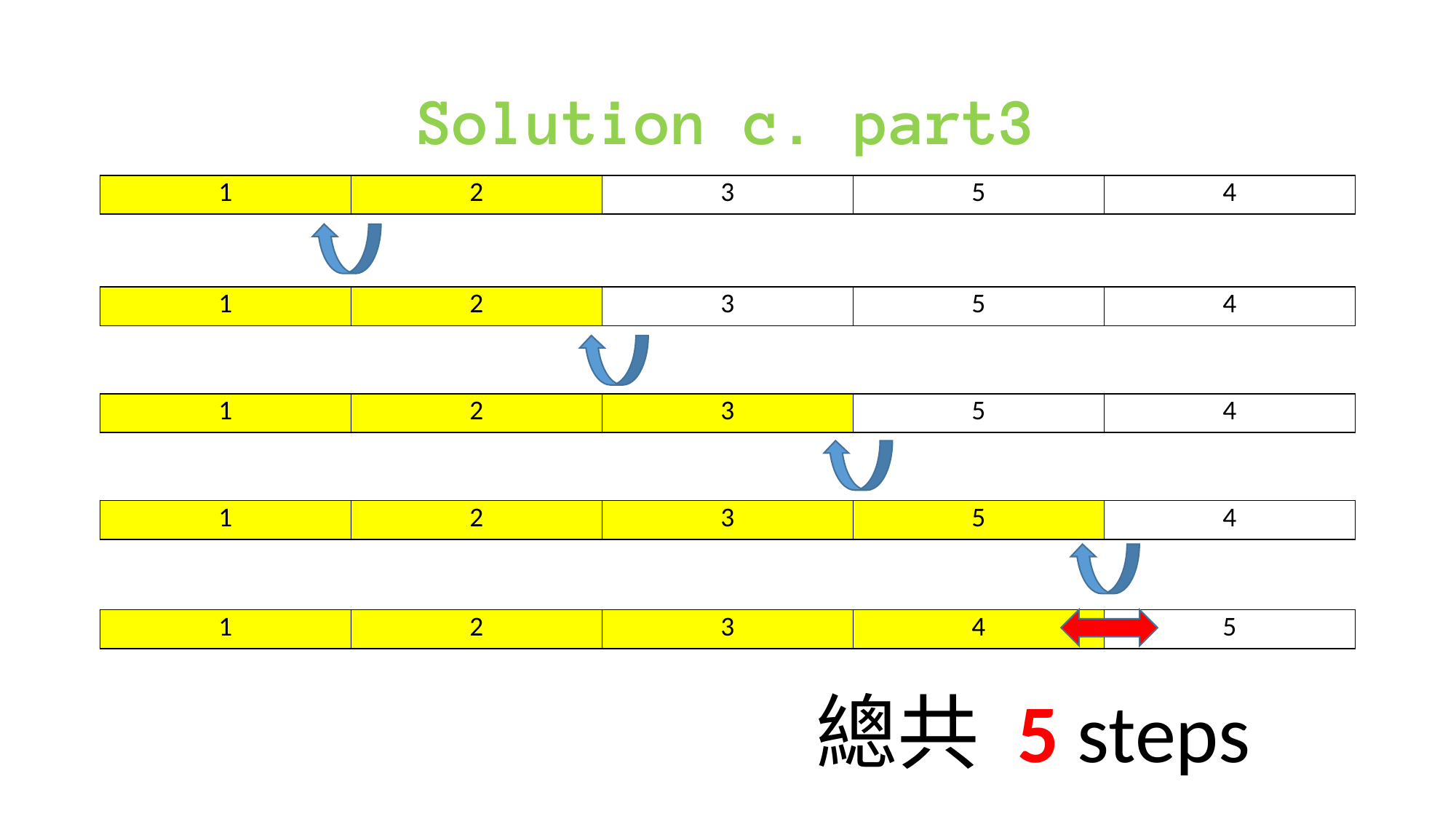

# Solution c. part3
| 1 | 2 | 3 | 5 | 4 |
| --- | --- | --- | --- | --- |

| 1 | 2 | 3 | 5 | 4 |
| --- | --- | --- | --- | --- |

| 1 | 2 | 3 | 5 | 4 |
| --- | --- | --- | --- | --- |

| 1 | 2 | 3 | 5 | 4 |
| --- | --- | --- | --- | --- |

| 1 | 2 | 3 | 4 | 5 |
| --- | --- | --- | --- | --- |

總共 5 steps